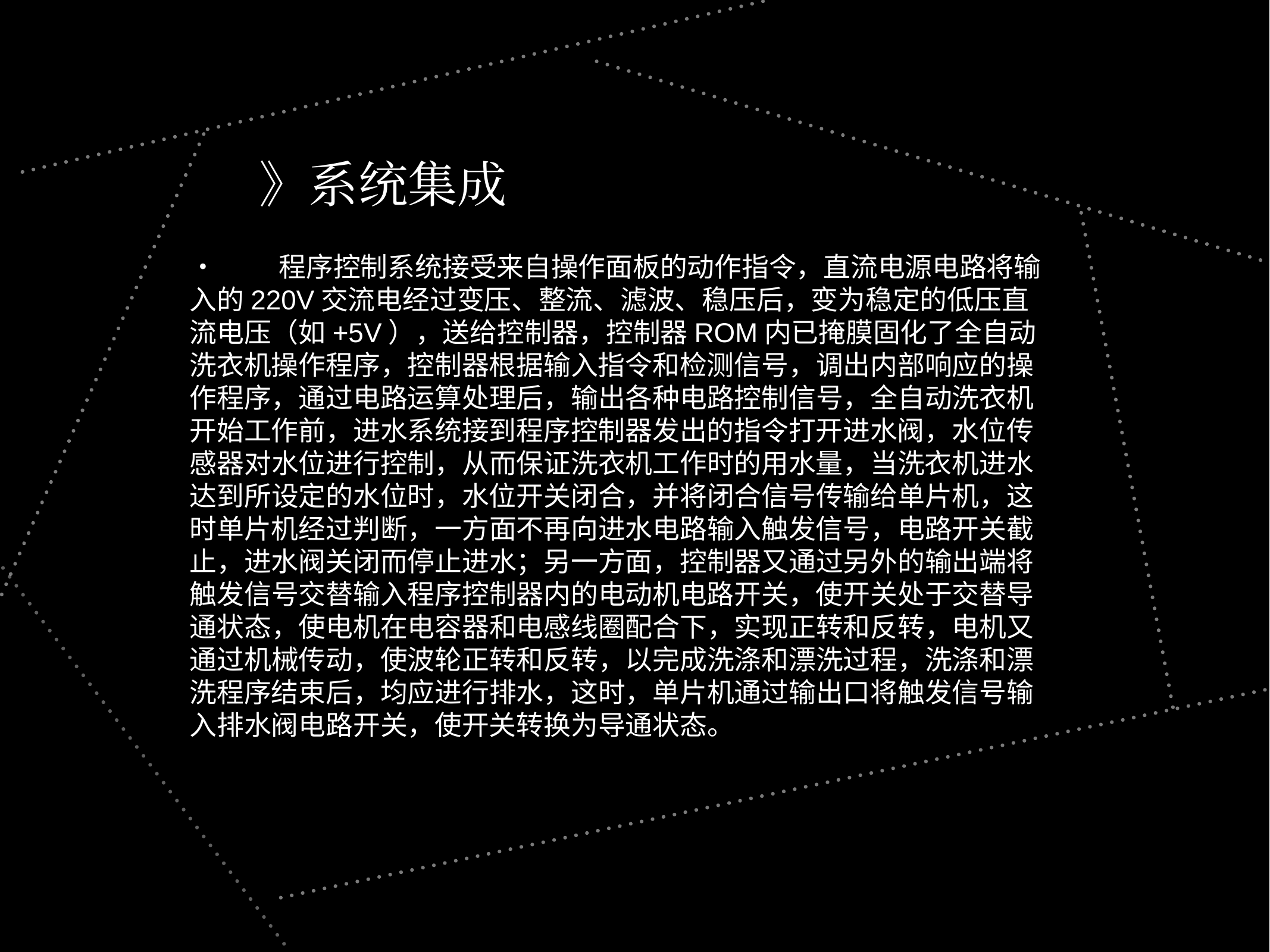

》系统集成

•	程序控制系统接受来自操作面板的动作指令，直流电源电路将输入的220V交流电经过变压、整流、滤波、稳压后，变为稳定的低压直流电压（如+5V），送给控制器，控制器ROM内已掩膜固化了全自动洗衣机操作程序，控制器根据输入指令和检测信号，调出内部响应的操作程序，通过电路运算处理后，输出各种电路控制信号，全自动洗衣机开始工作前，进水系统接到程序控制器发出的指令打开进水阀，水位传感器对水位进行控制，从而保证洗衣机工作时的用水量，当洗衣机进水达到所设定的水位时，水位开关闭合，并将闭合信号传输给单片机，这时单片机经过判断，一方面不再向进水电路输入触发信号，电路开关截止，进水阀关闭而停止进水；另一方面，控制器又通过另外的输出端将触发信号交替输入程序控制器内的电动机电路开关，使开关处于交替导通状态，使电机在电容器和电感线圈配合下，实现正转和反转，电机又通过机械传动，使波轮正转和反转，以完成洗涤和漂洗过程，洗涤和漂洗程序结束后，均应进行排水，这时，单片机通过输出口将触发信号输入排水阀电路开关，使开关转换为导通状态。